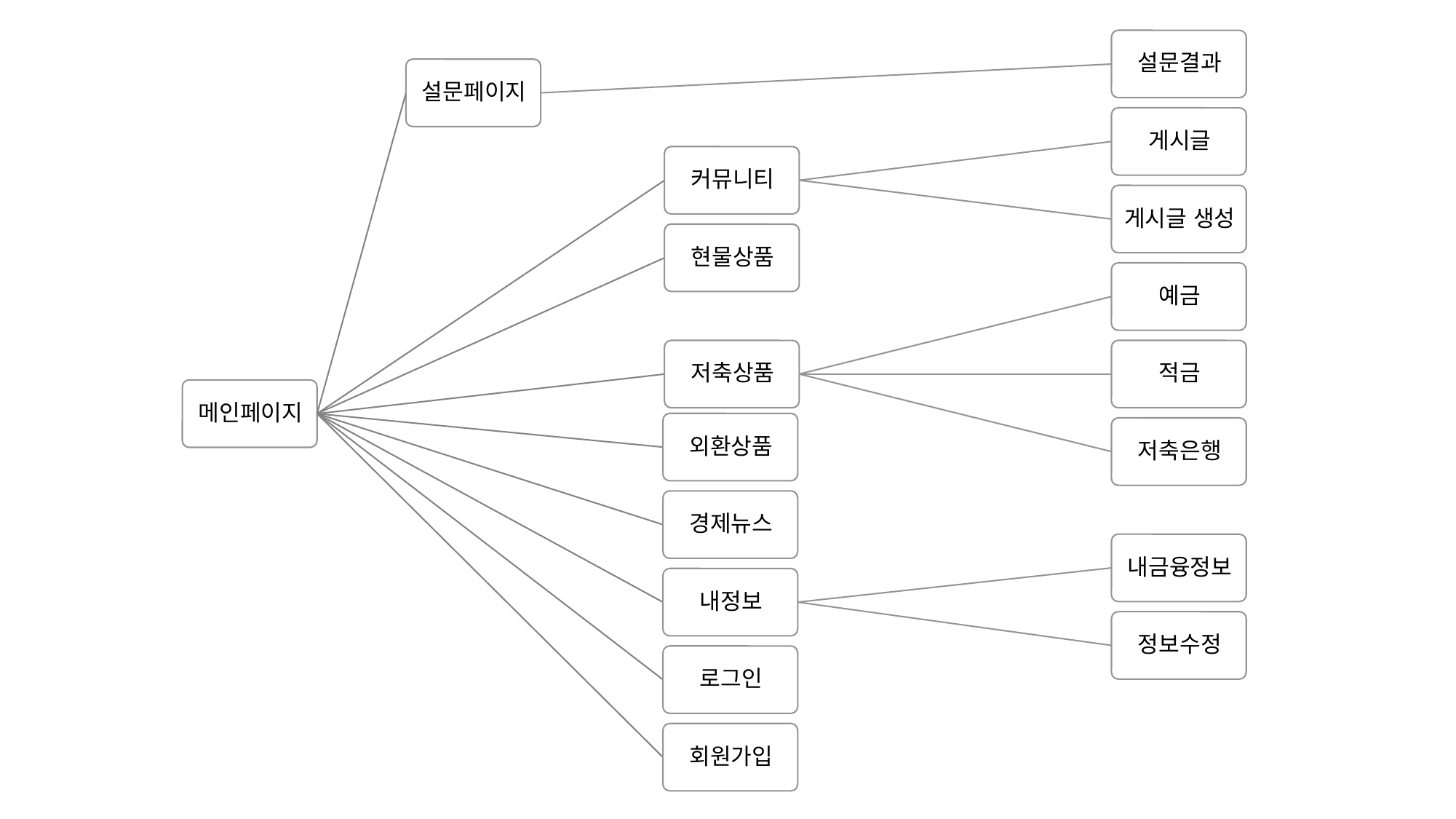

메인페이지

설문페이지

설문결과

커뮤니티

게시글

게시글 생성

현물상품

저축상품

예금

적금

저축은행

외환상품

경제뉴스

내정보

내금융정보

정보수정

로그인

회원가입